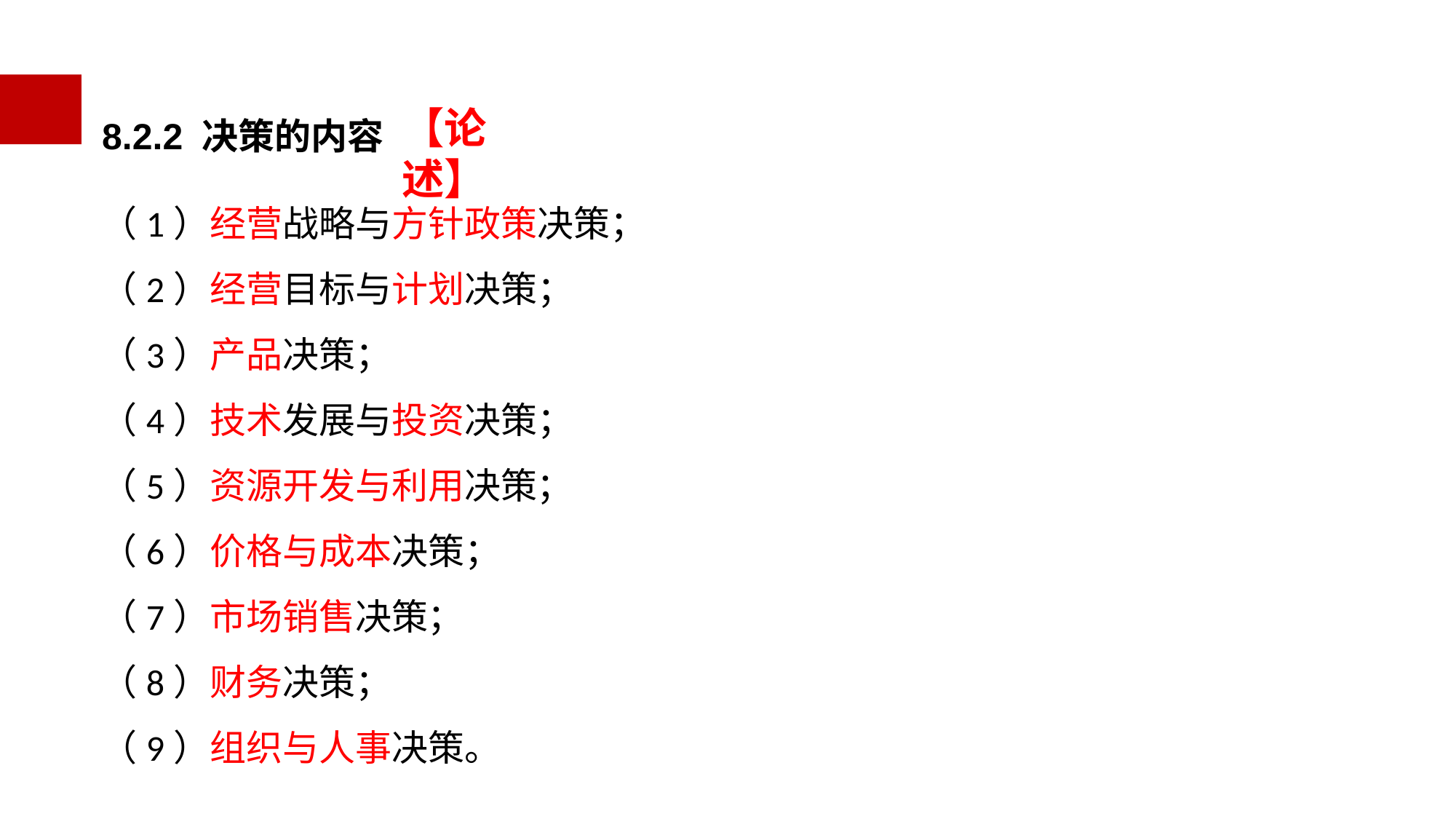

8.2.2 决策的内容
【论述】
（1）经营战略与方针政策决策； 
（2）经营目标与计划决策； 
（3）产品决策； 
（4）技术发展与投资决策； 
（5）资源开发与利用决策； 
（6）价格与成本决策； 
（7）市场销售决策； 
（8）财务决策； 
（9）组织与人事决策。
决策的步骤